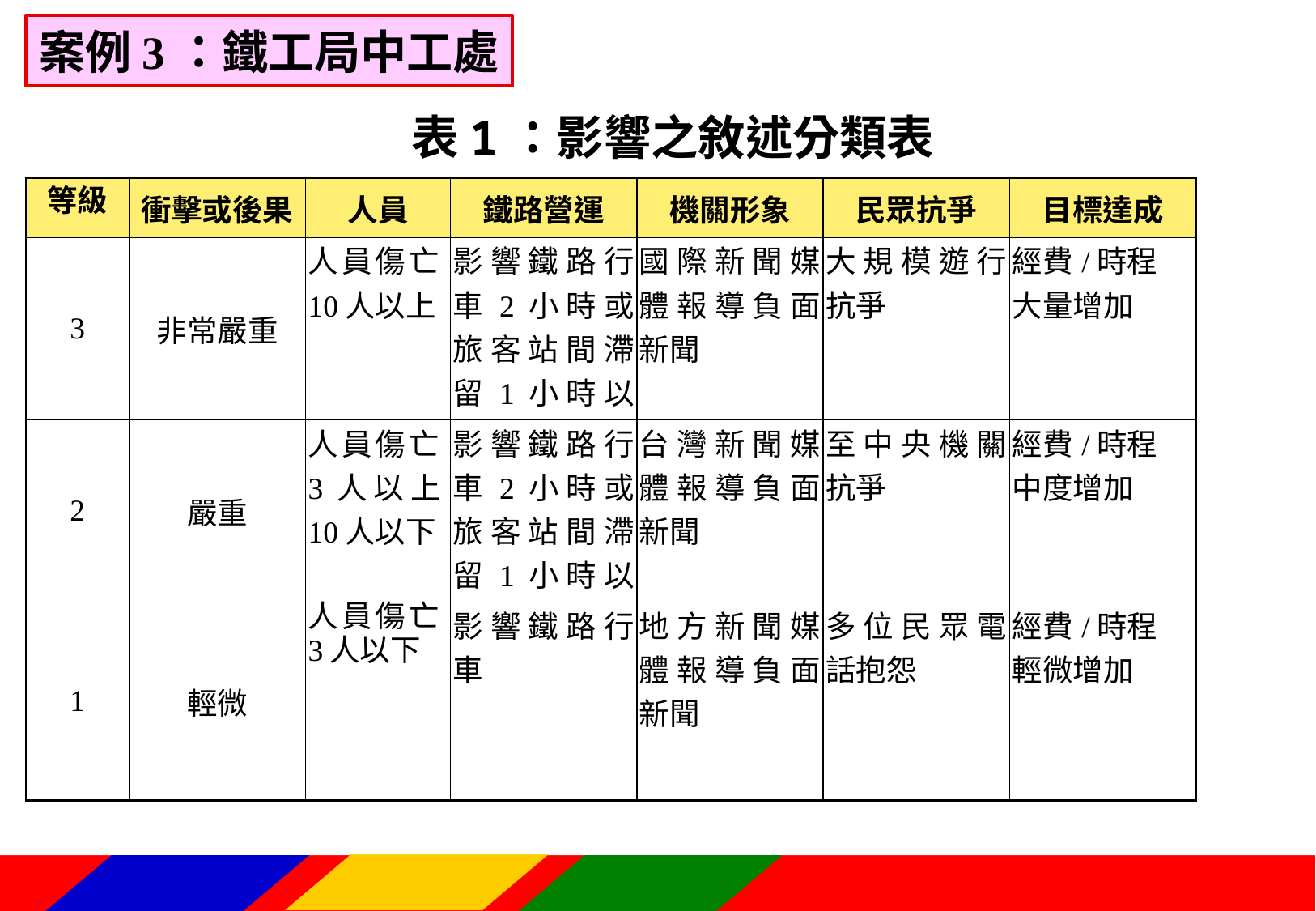

案例3：鐵工局中工處
表1：影響之敘述分類表
| 等級 | 衝擊或後果 | 人員 | 鐵路營運 | 機關形象 | 民眾抗爭 | 目標達成 |
| --- | --- | --- | --- | --- | --- | --- |
| 3 | 非常嚴重 | 人員傷亡10人以上 | 影響鐵路行車2小時或旅客站間滯留1小時以上 | 國際新聞媒體報導負面新聞 | 大規模遊行抗爭 | 經費/時程 大量增加 |
| 2 | 嚴重 | 人員傷亡3人以上、10人以下 | 影響鐵路行車2小時或旅客站間滯留1小時以內 | 台灣新聞媒體報導負面新聞 | 至中央機關抗爭 | 經費/時程 中度增加 |
| 1 | 輕微 | 人員傷亡3人以下 | 影響鐵路行車 | 地方新聞媒體報導負面新聞 | 多位民眾電話抱怨 | 經費/時程 輕微增加 |

104